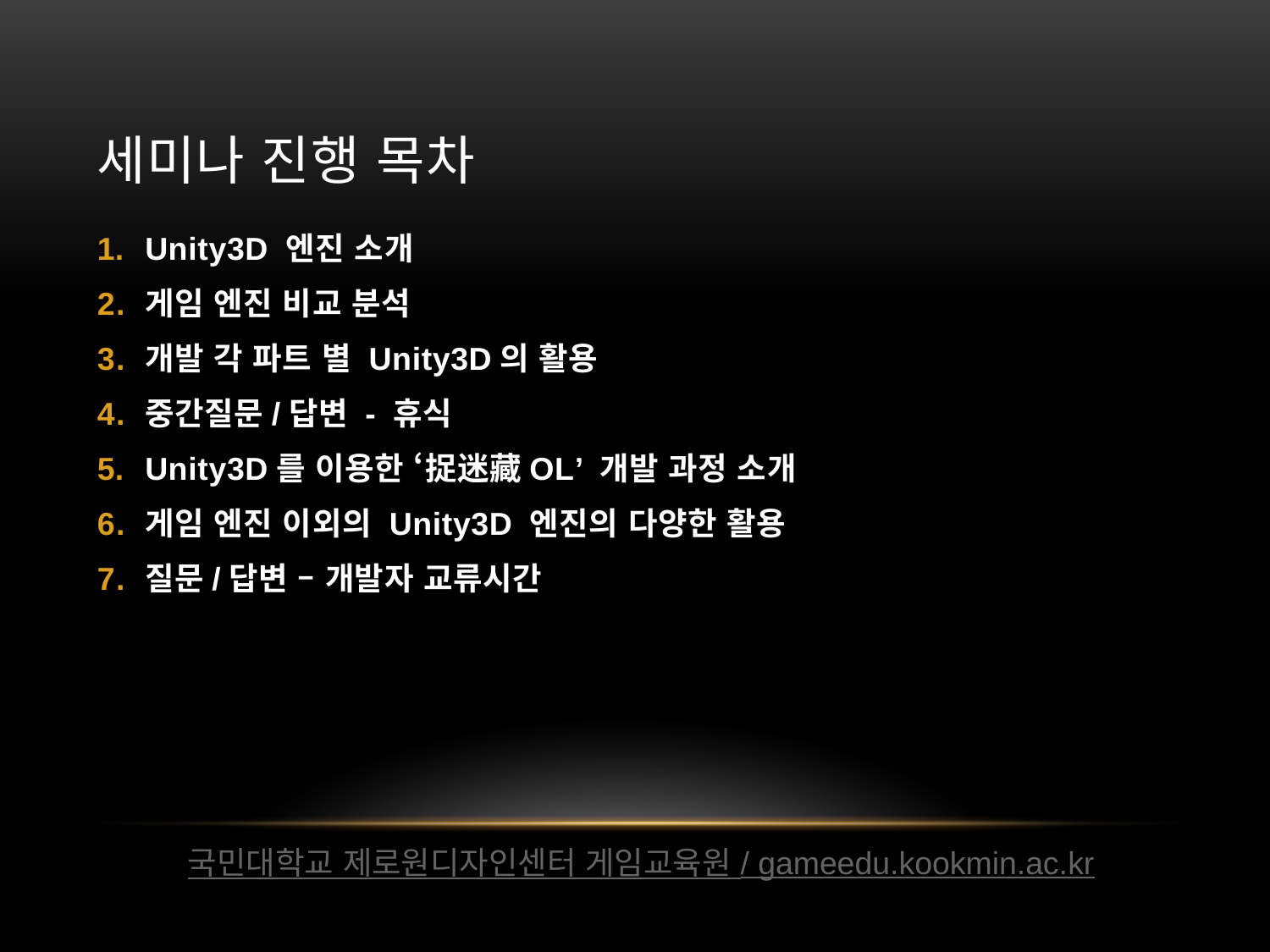

# 세미나 진행 목차
Unity3D 엔진 소개
게임 엔진 비교 분석
개발 각 파트 별 Unity3D의 활용
중간질문/답변 - 휴식
Unity3D를 이용한 ‘捉迷藏OL’ 개발 과정 소개
게임 엔진 이외의 Unity3D 엔진의 다양한 활용
질문/답변 – 개발자 교류시간

국민대학교 제로원디자인센터 게임교육원 / gameedu.kookmin.ac.kr